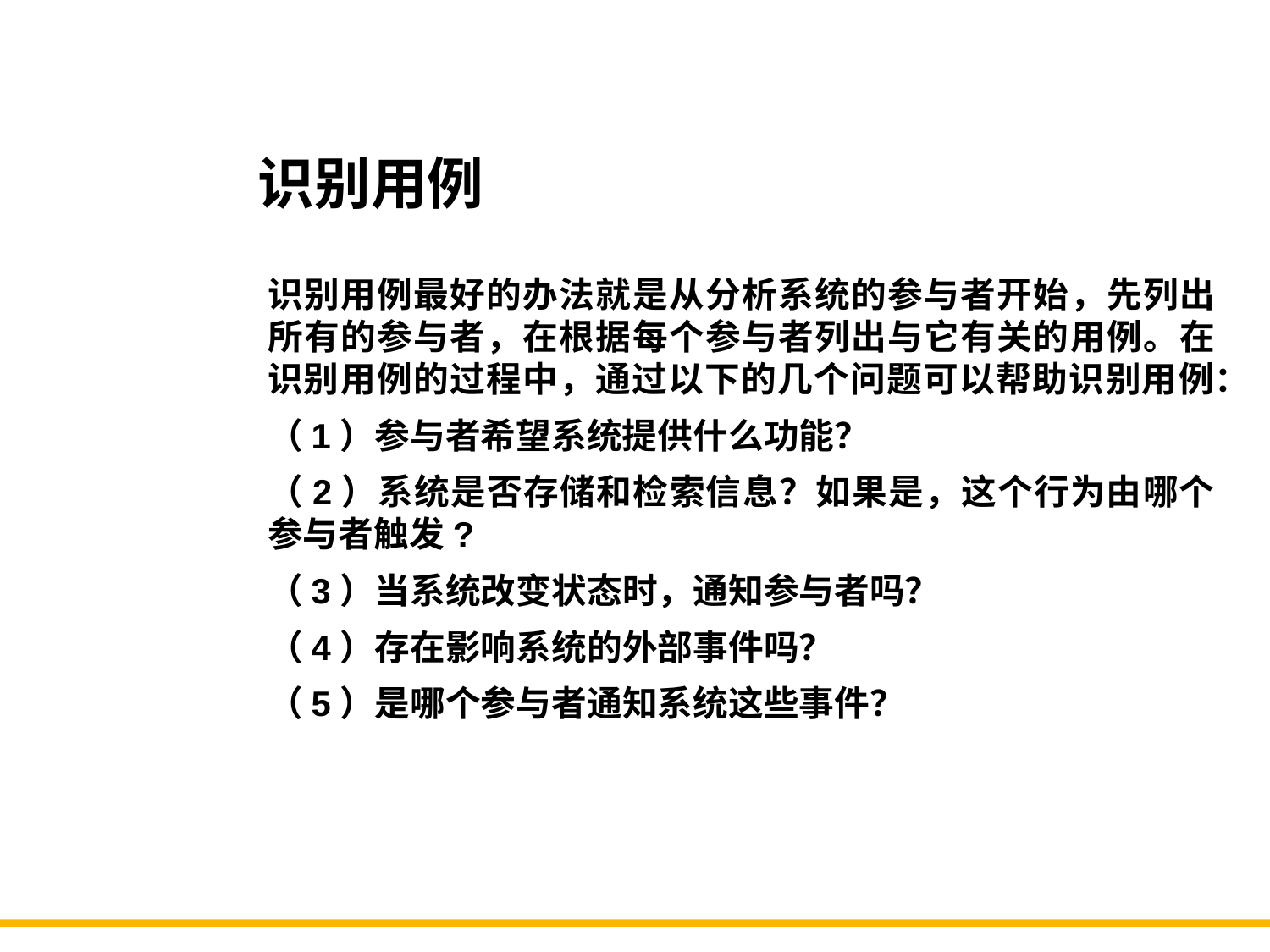

识别用例
识别用例最好的办法就是从分析系统的参与者开始，先列出所有的参与者，在根据每个参与者列出与它有关的用例。在识别用例的过程中，通过以下的几个问题可以帮助识别用例：
（1）参与者希望系统提供什么功能？
（2）系统是否存储和检索信息？如果是，这个行为由哪个参与者触发?
（3）当系统改变状态时，通知参与者吗？
（4）存在影响系统的外部事件吗？
（5）是哪个参与者通知系统这些事件？